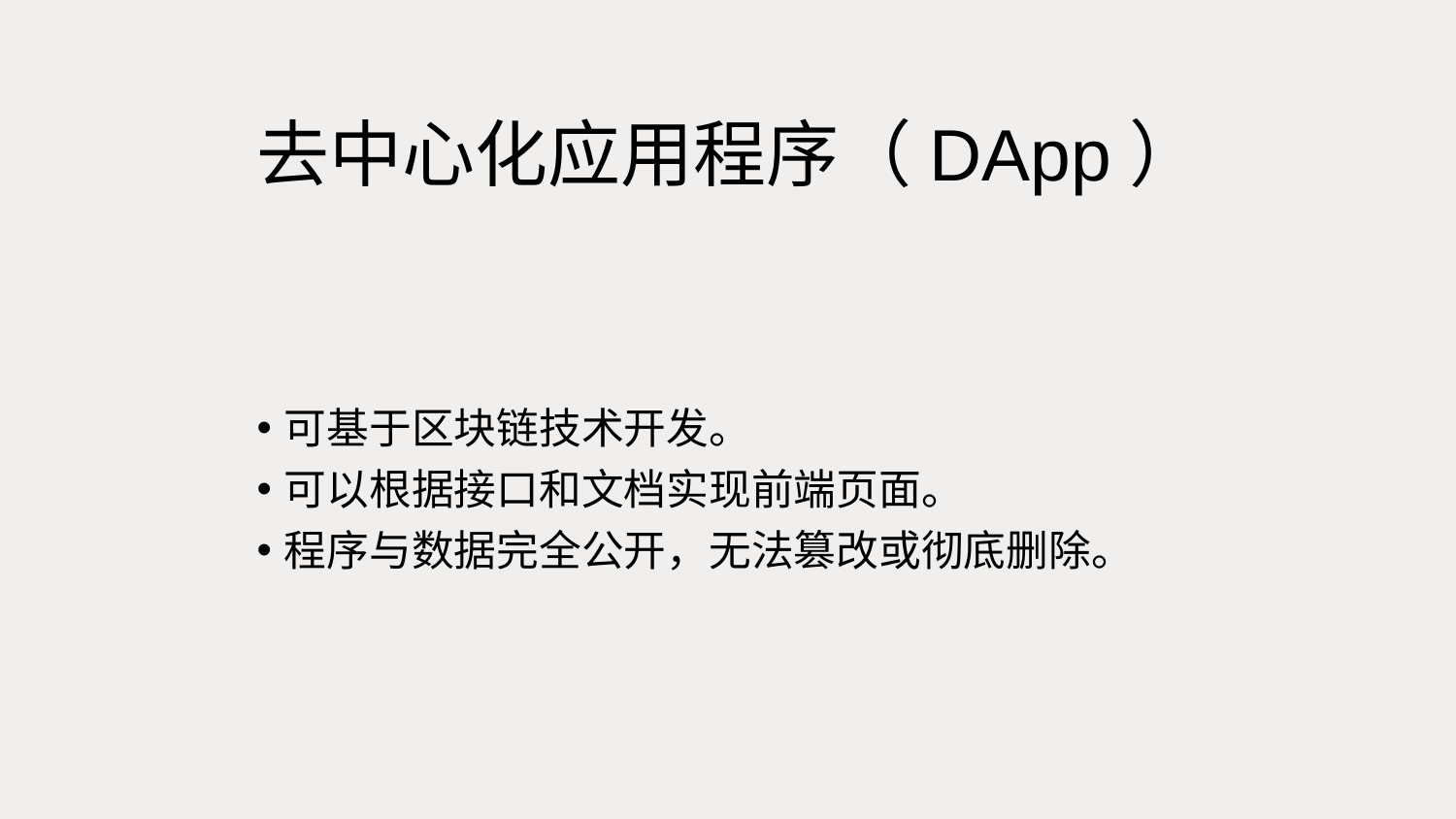

# 去中心化应用程序（DApp）
可基于区块链技术开发。
可以根据接口和文档实现前端页面。
程序与数据完全公开，无法篡改或彻底删除。